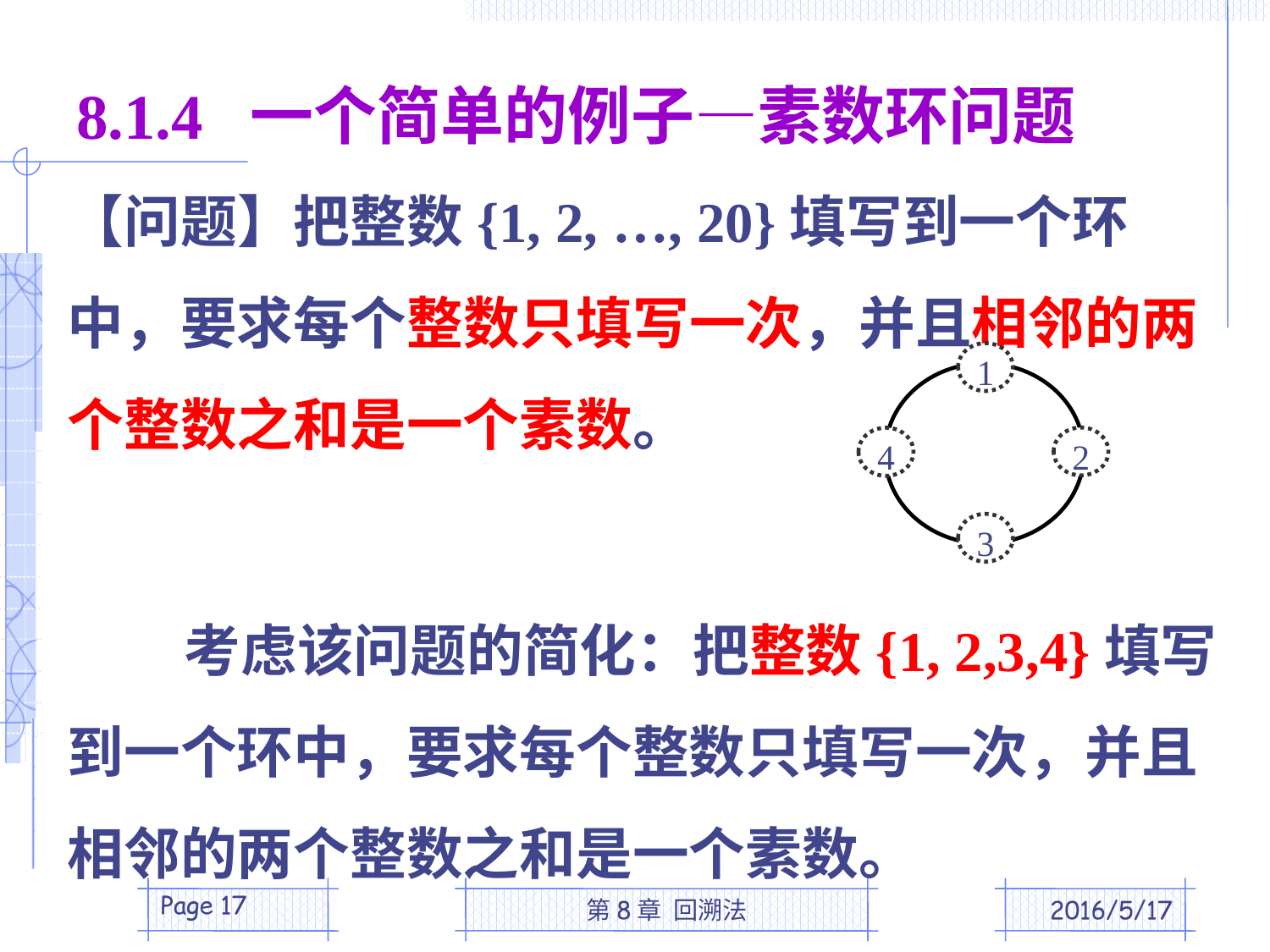

# 8.1.4  一个简单的例子—素数环问题
【问题】把整数{1, 2, …, 20}填写到一个环中，要求每个整数只填写一次，并且相邻的两个整数之和是一个素数。

        考虑该问题的简化：把整数{1, 2,3,4}填写到一个环中，要求每个整数只填写一次，并且相邻的两个整数之和是一个素数。

1

2
4
3
Page 17
第8章  回溯法
2016/5/17